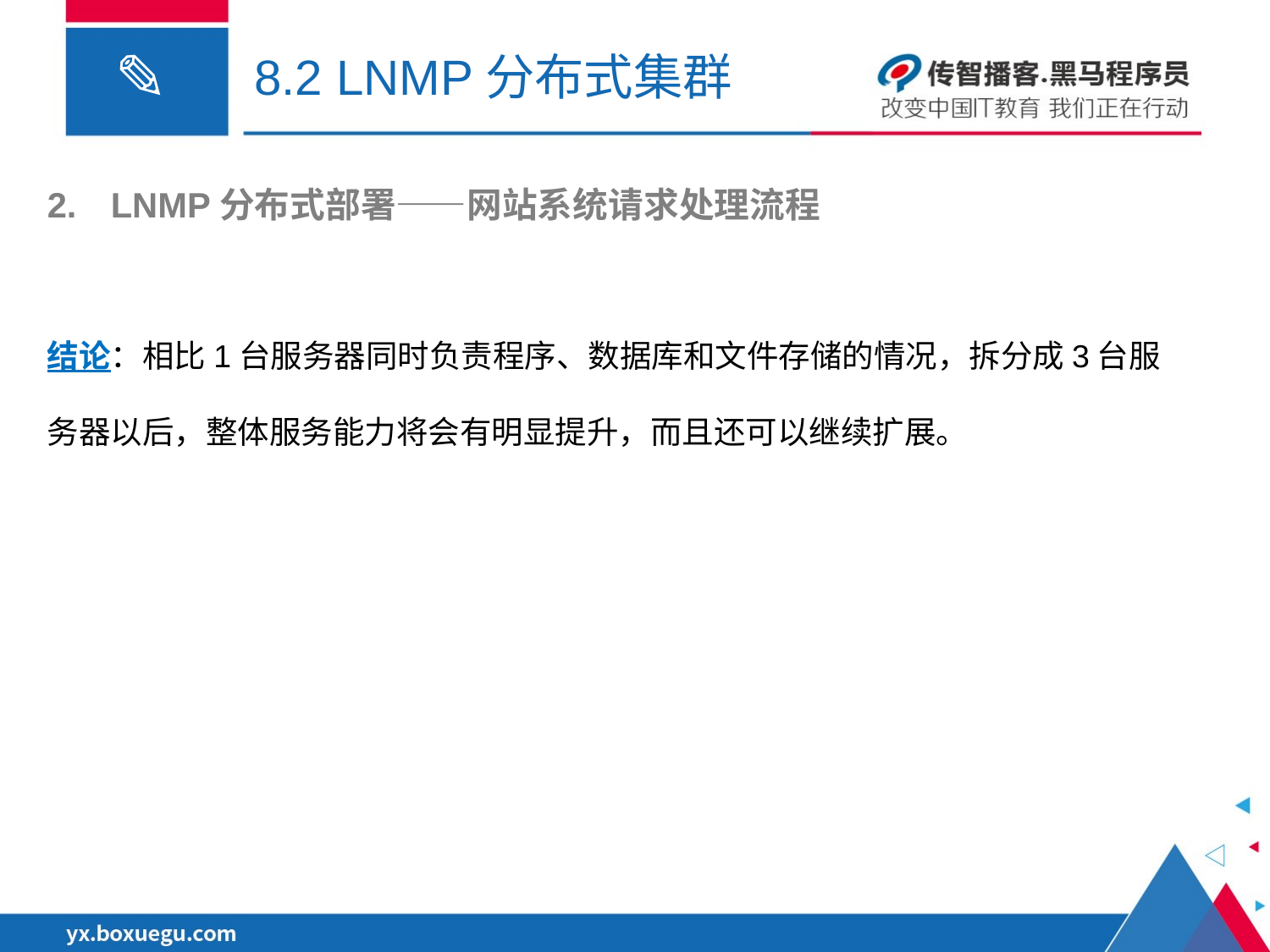

# 8.2 LNMP分布式集群
LNMP分布式部署——网站系统请求处理流程
结论：相比1台服务器同时负责程序、数据库和文件存储的情况，拆分成3台服务器以后，整体服务能力将会有明显提升，而且还可以继续扩展。